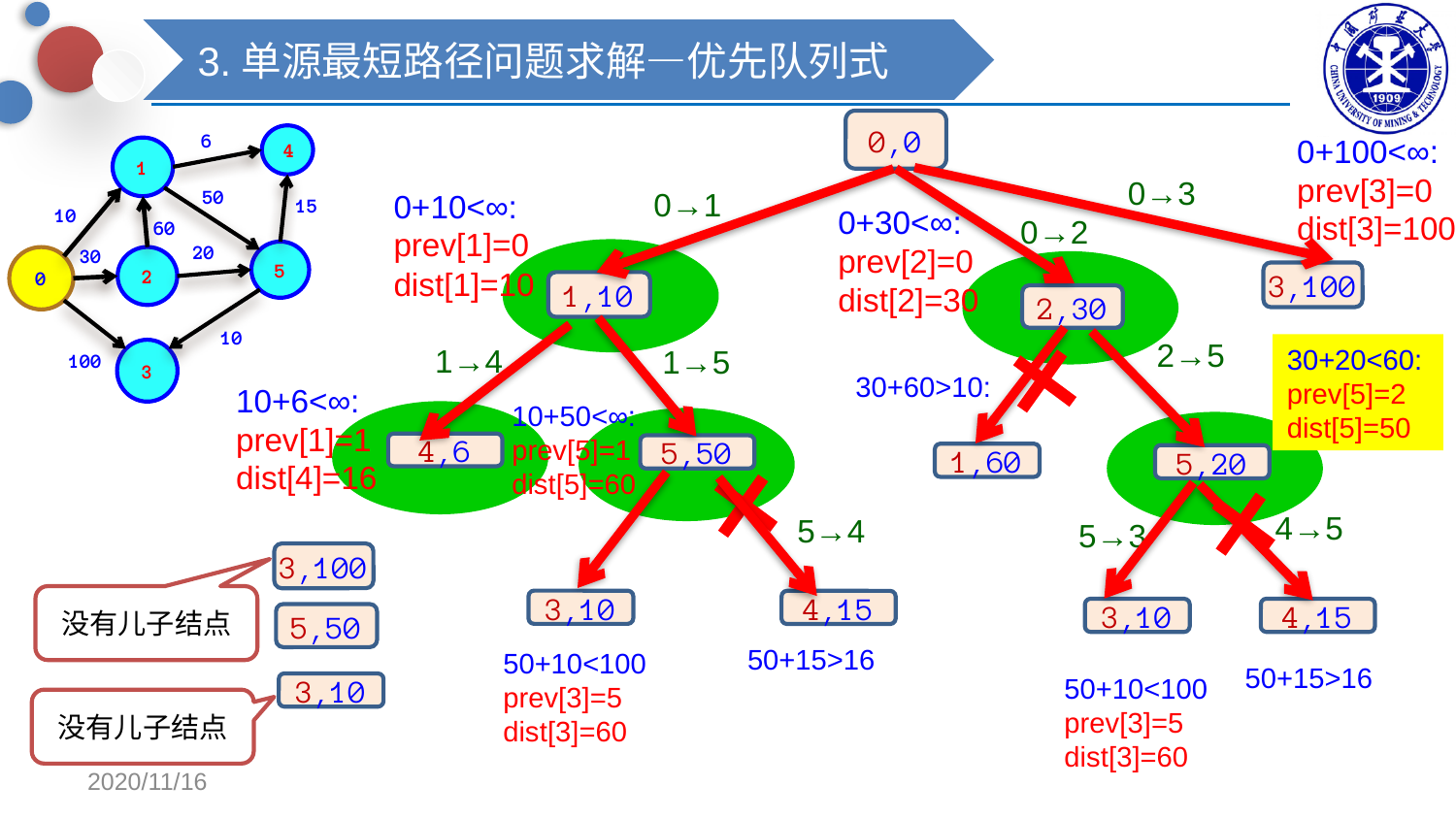

3.单源最短路径问题求解—优先队列式
0,0
6
0+100<∞:
prev[3]=0
dist[3]=100
4
1
0→3
3,100
50
0→1
1,10
0+10<∞:
prev[1]=0
dist[1]=10
15
10
0+30<∞:
prev[2]=0
dist[2]=30
0→2
2,30
60
20
30

5
0
2

10
2→5
5,20
1→4
4,6
30+20<60:
prev[5]=2
dist[5]=50
1→5
5,50
3
100
30+60>10:
10+6<∞:
prev[1]=1
dist[4]=16
10+50<∞:
prev[5]=1
dist[5]=60

1,60
4→5
4,15
5→4
4,15
5→3
3,100
没有儿子结点
3,10
3,10
5,50
50+15>16
50+10<100
prev[3]=5
dist[3]=60
50+15>16
50+10<100
prev[3]=5
dist[3]=60
3,10
没有儿子结点
2020/11/16